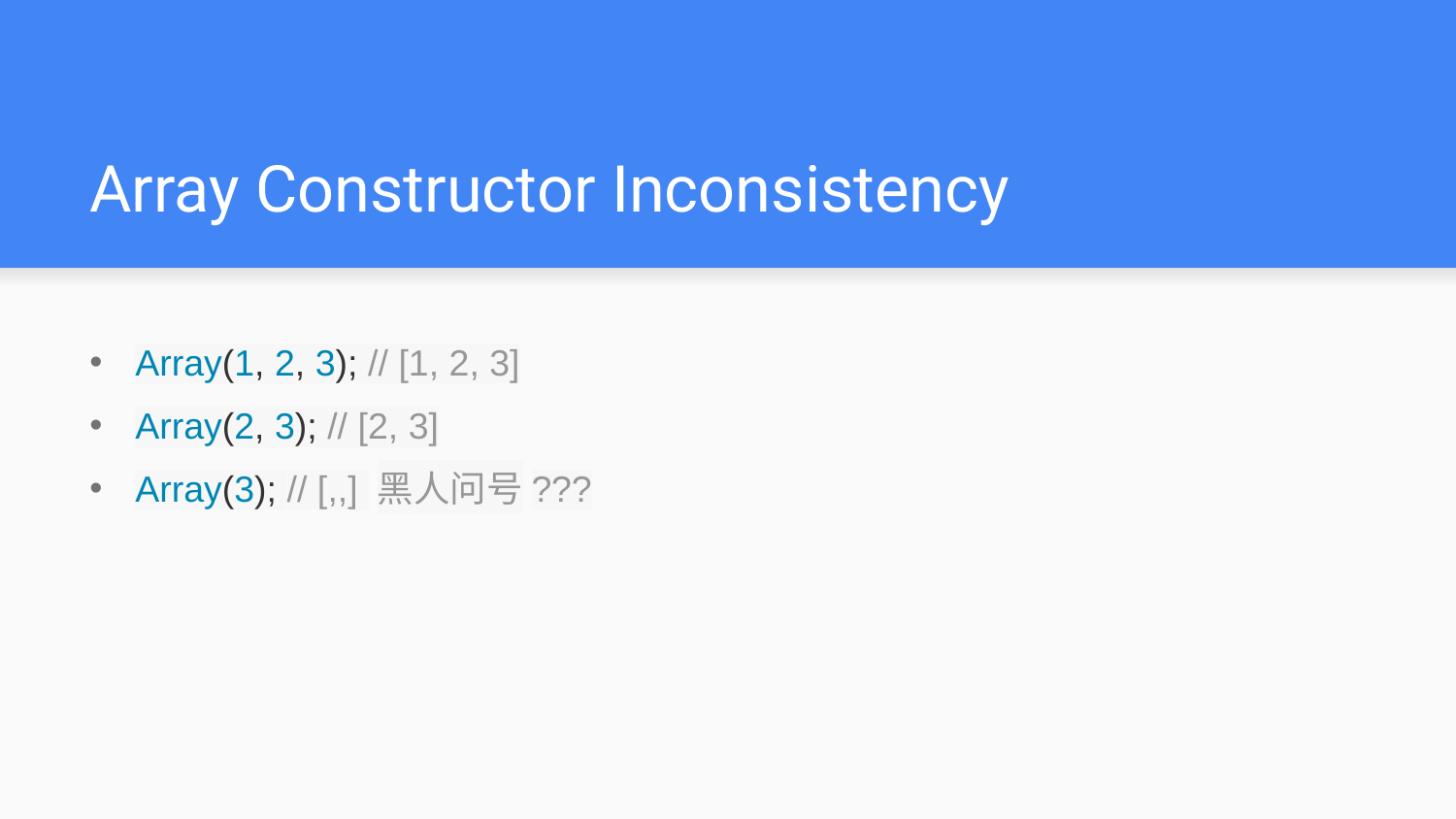

# Array Constructor Inconsistency
Array(1, 2, 3); // [1, 2, 3]
Array(2, 3); // [2, 3]
Array(3); // [,,] 黑人问号???